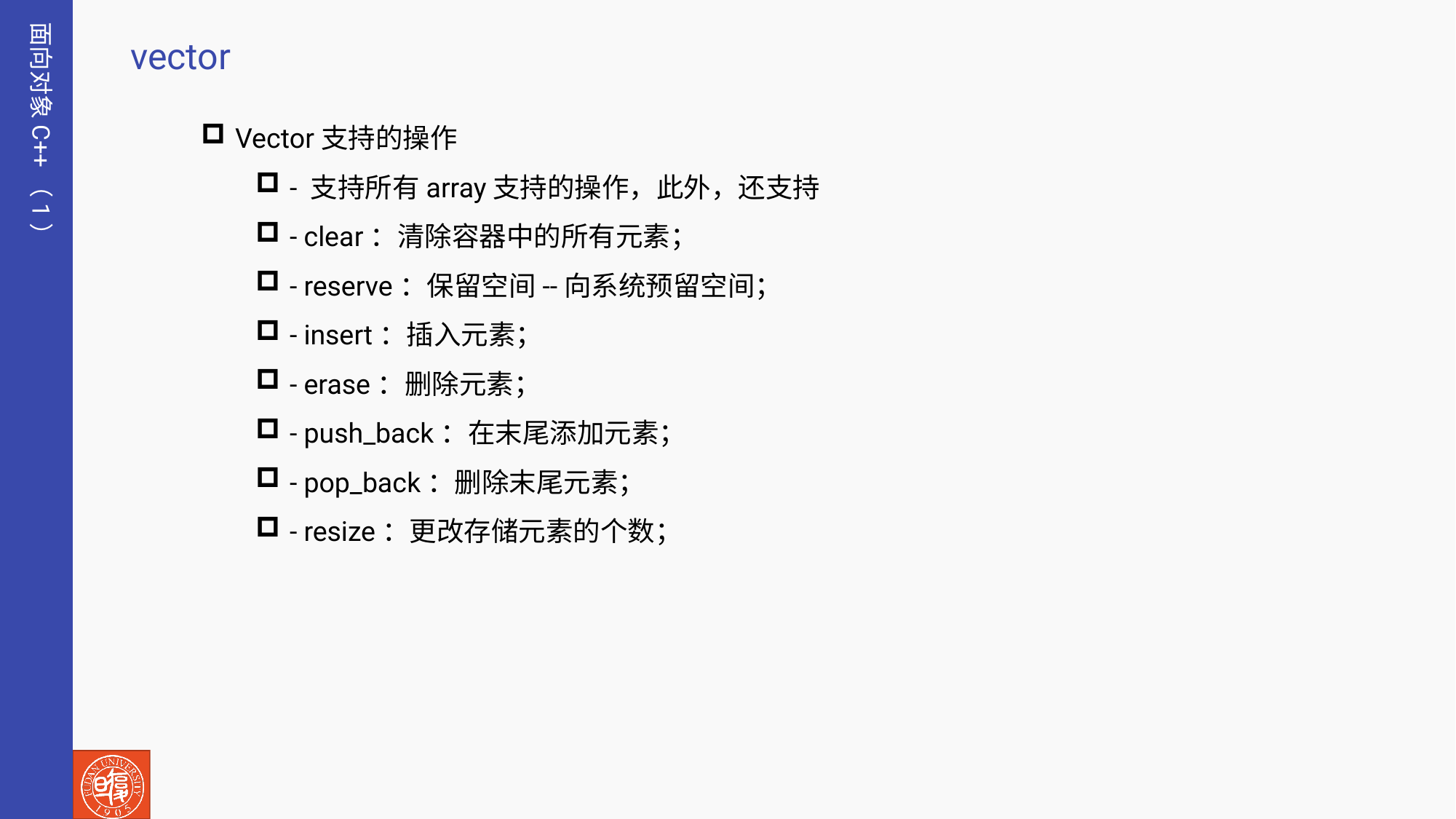

面向对象C++（1）
vector
Vector支持的操作
- 支持所有array支持的操作，此外，还支持
- clear：清除容器中的所有元素；
- reserve：保留空间--向系统预留空间；
- insert：插入元素；
- erase：删除元素；
- push_back：在末尾添加元素；
- pop_back：删除末尾元素；
- resize：更改存储元素的个数；